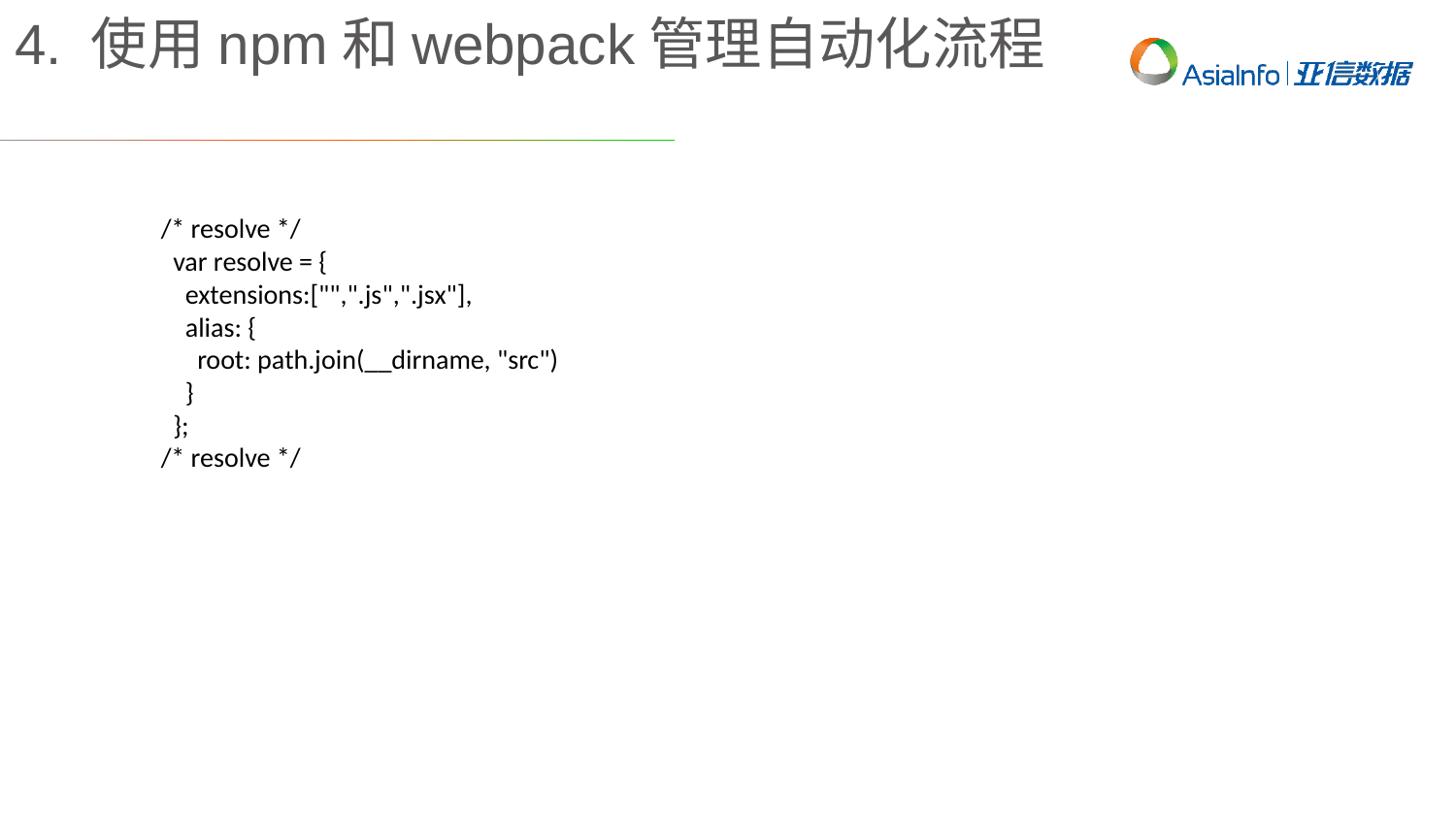

4. 使用npm和webpack管理自动化流程

/* resolve */
  var resolve = {
    extensions:["",".js",".jsx"],
    alias: {
      root: path.join(__dirname, "src")
    }
  };
/* resolve */